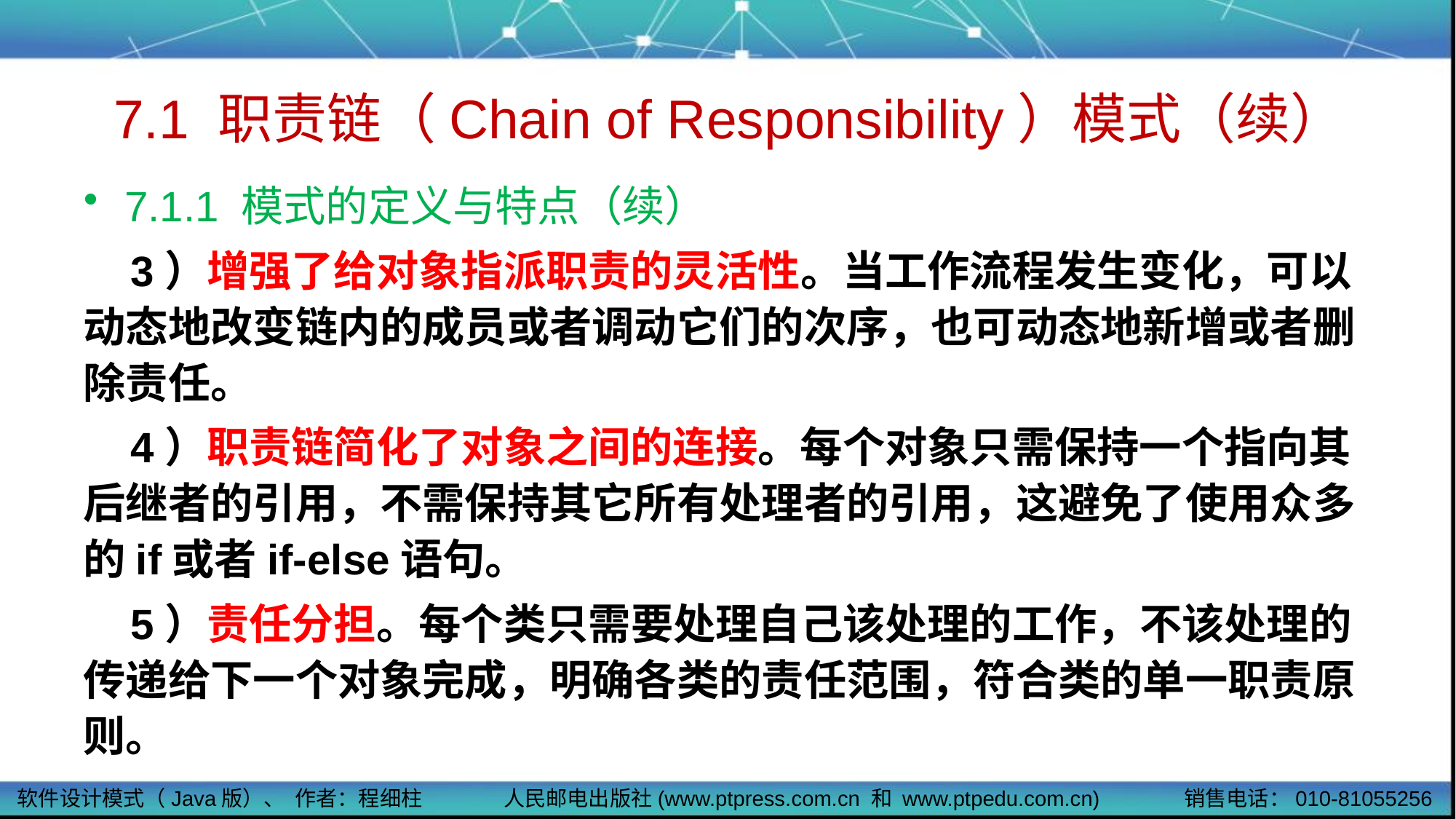

# 7.1 职责链（Chain of Responsibility）模式（续）
7.1.1 模式的定义与特点（续）
    3）增强了给对象指派职责的灵活性。当工作流程发生变化，可以动态地改变链内的成员或者调动它们的次序，也可动态地新增或者删除责任。
    4）职责链简化了对象之间的连接。每个对象只需保持一个指向其后继者的引用，不需保持其它所有处理者的引用，这避免了使用众多的if或者if-else语句。
    5）责任分担。每个类只需要处理自己该处理的工作，不该处理的传递给下一个对象完成，明确各类的责任范围，符合类的单一职责原则。
软件设计模式（Java版）、  作者：程细柱
人民邮电出版社(www.ptpress.com.cn 和 www.ptpedu.com.cn)
销售电话：010-81055256